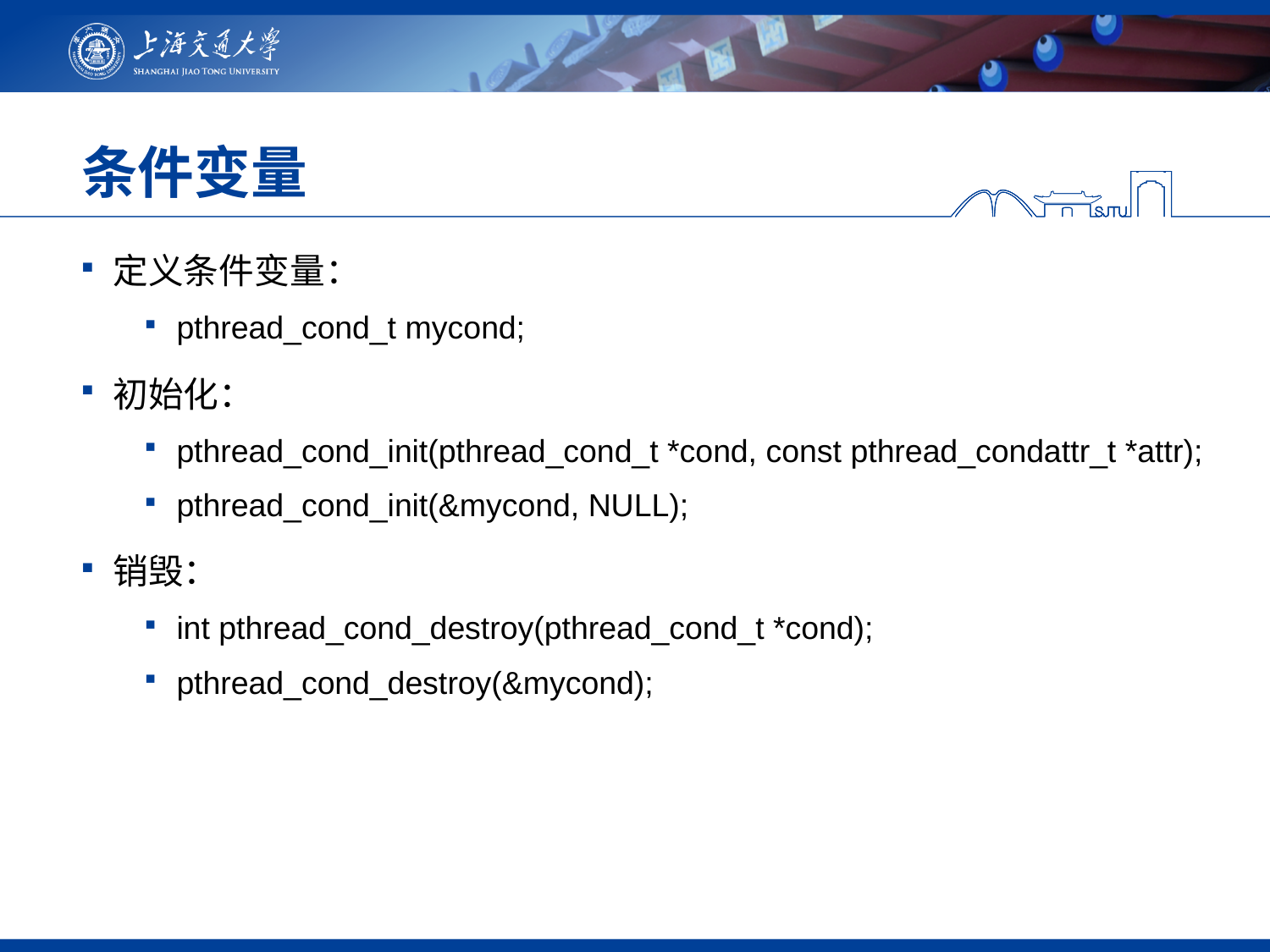

# 条件变量
定义条件变量：
pthread_cond_t mycond;
初始化：
pthread_cond_init(pthread_cond_t *cond, const pthread_condattr_t *attr);
pthread_cond_init(&mycond, NULL);
销毁：
int pthread_cond_destroy(pthread_cond_t *cond);
pthread_cond_destroy(&mycond);